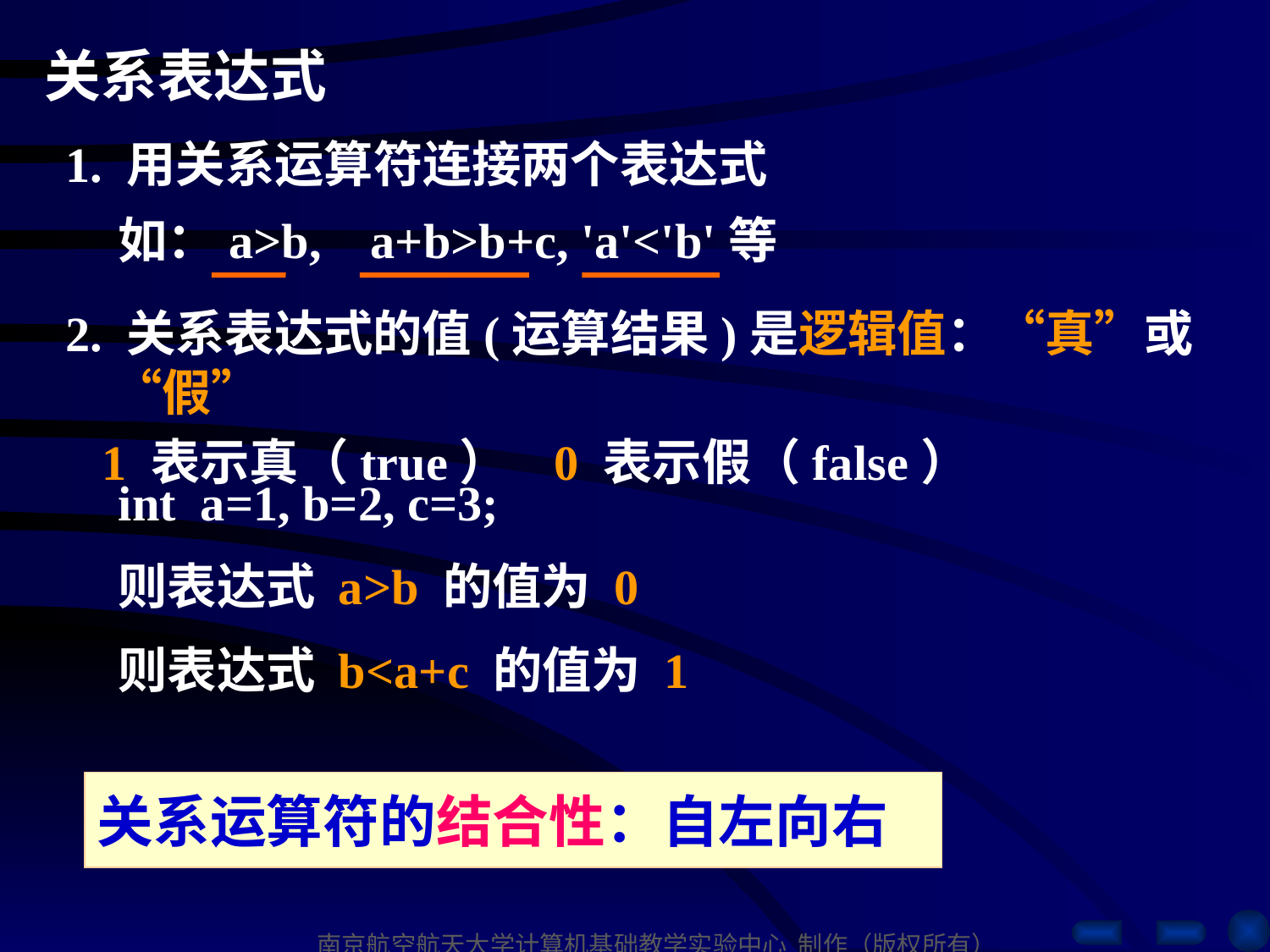

# 关系表达式
1. 用关系运算符连接两个表达式
如：a>b,    a+b>b+c, 'a'<'b'等

2. 关系表达式的值(运算结果)是逻辑值：“真”或“假”
   1 表示真（true）   0 表示假（false）
int  a=1, b=2, c=3;
则表达式 a>b 的值为 0
则表达式 b<a+c 的值为 1
关系运算符的结合性：自左向右